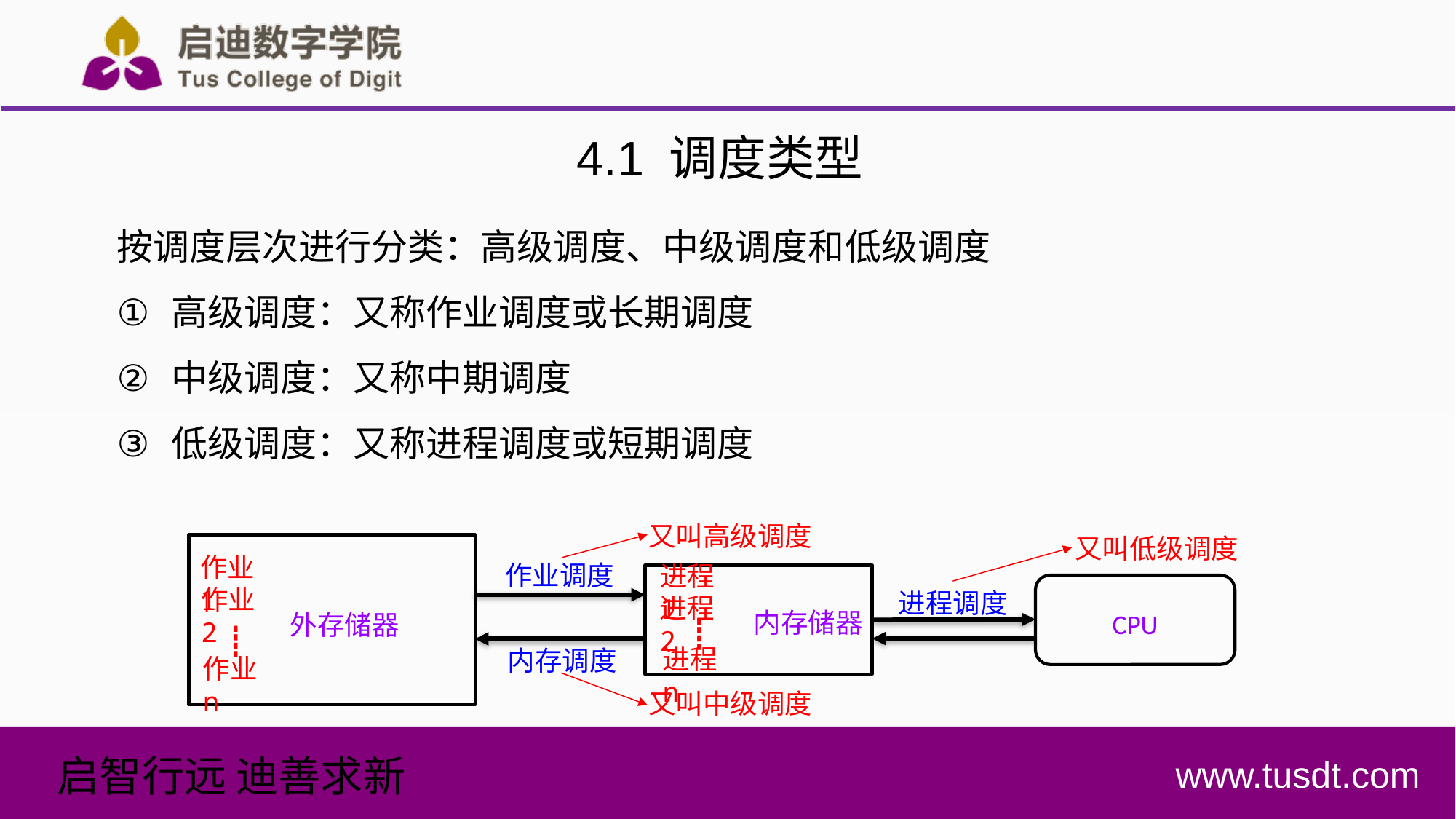

4.1 调度类型
按调度层次进行分类：高级调度、中级调度和低级调度
高级调度：又称作业调度或长期调度
中级调度：又称中期调度
低级调度：又称进程调度或短期调度
又叫高级调度
又叫低级调度

作业1
作业调度
进程1

作业2
进程调度
进程2
内存储器
CPU
外存储器
┋
┋
进程n
内存调度
作业n
又叫中级调度